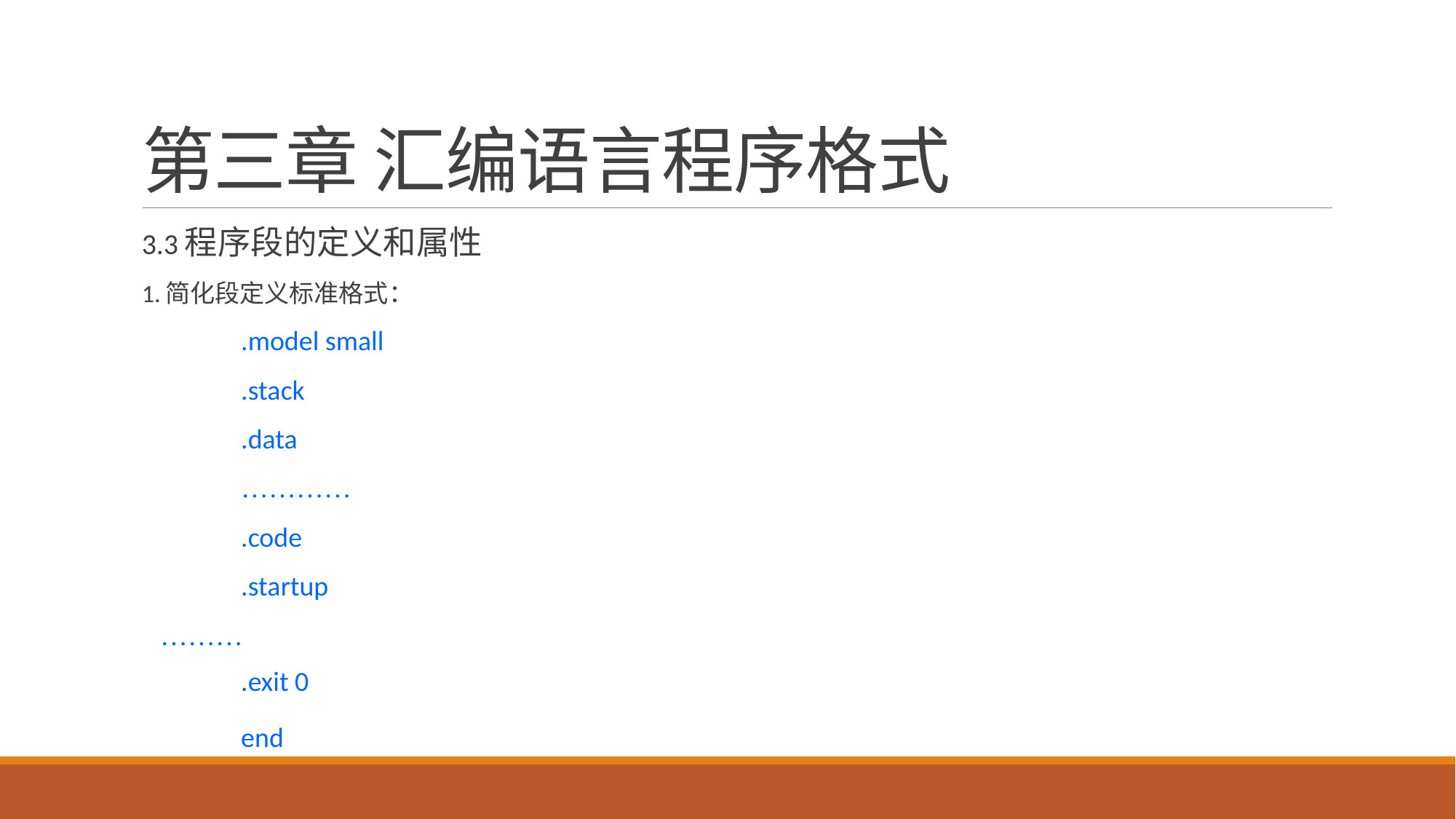

# 第三章 汇编语言程序格式
3.3程序段的定义和属性
1.简化段定义标准格式：
	.model small
	.stack
	.data
	…………
	.code
	.startup
   ………
	.exit 0
	end